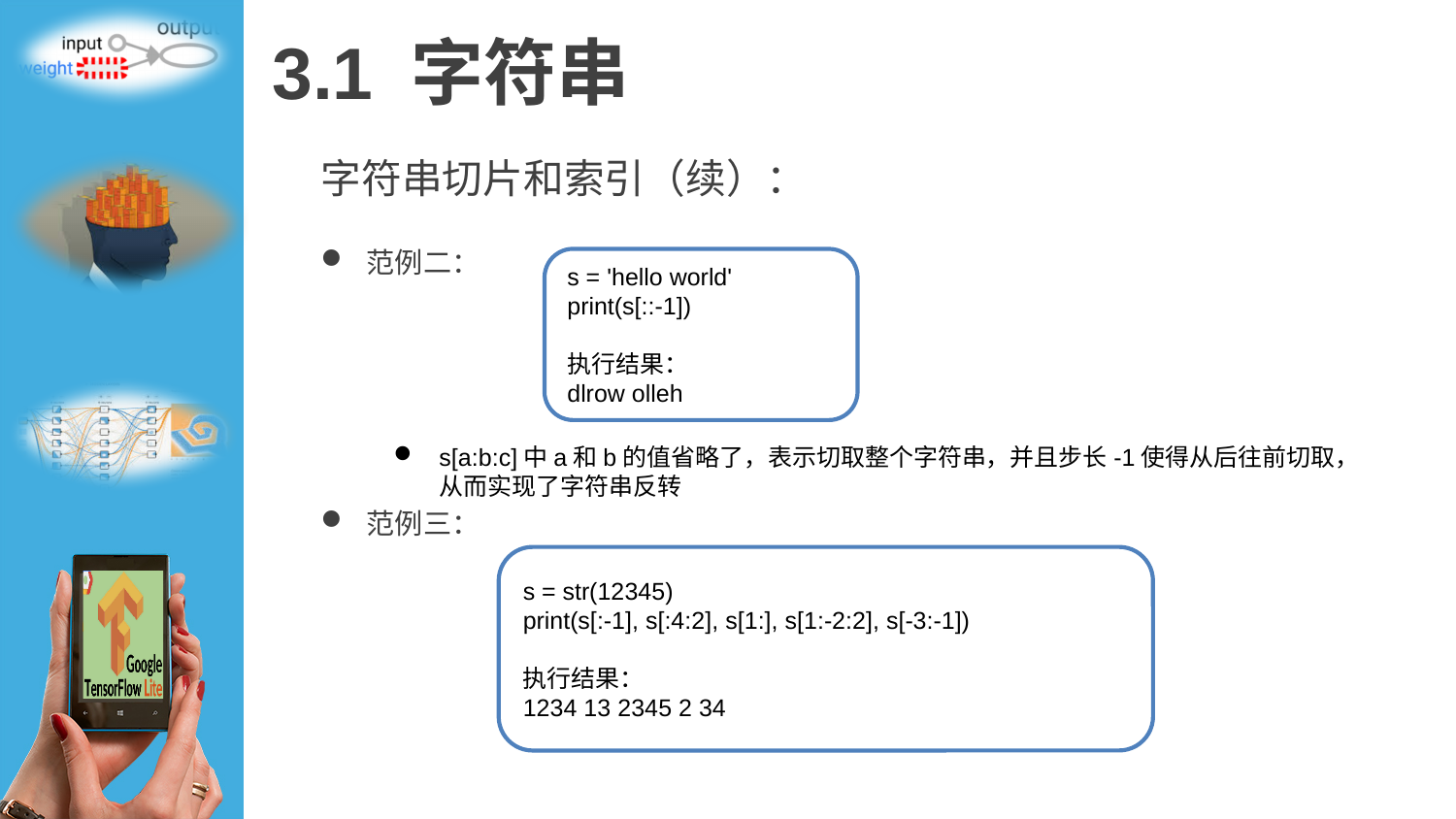

# 3.1 字符串
字符串切片和索引（续）：
范例二：

s[a:b:c]中a和b的值省略了，表示切取整个字符串，并且步长-1使得从后往前切取，从而实现了字符串反转
范例三：

s = 'hello world'
print(s[::-1])

执行结果：
dlrow olleh
s = str(12345)
print(s[:-1], s[:4:2], s[1:], s[1:-2:2], s[-3:-1])

执行结果：
1234 13 2345 2 34